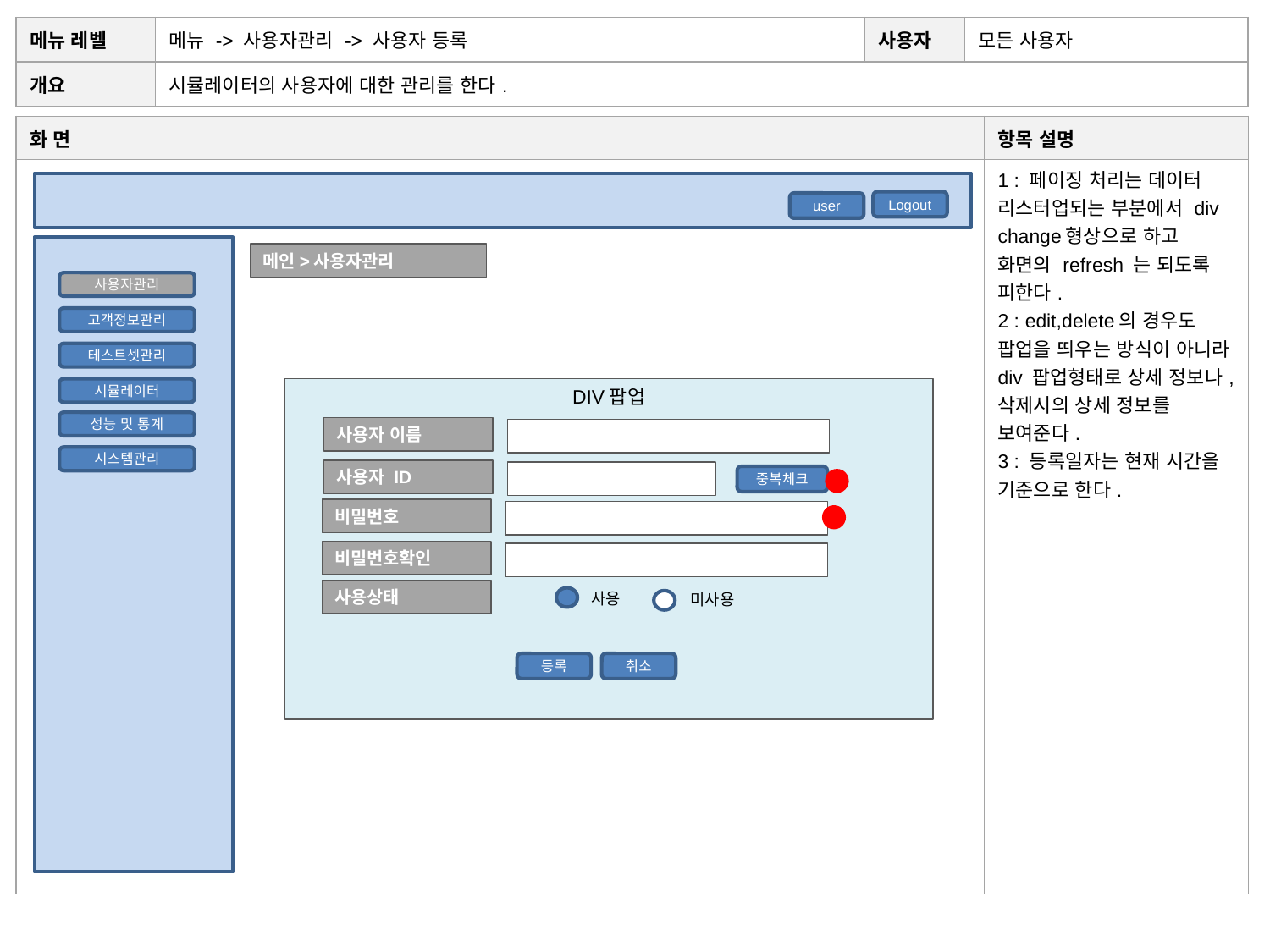

| 메뉴 레벨 | 메뉴 -> 사용자관리 -> 사용자 등록 | 사용자 | 모든 사용자 |
| --- | --- | --- | --- |
| 개요 | 시뮬레이터의 사용자에 대한 관리를 한다. |  |  |
| 화 면 | 항목 설명 |
| --- | --- |
|  | 1 : 페이징 처리는 데이터 리스터업되는 부분에서 div change형상으로 하고 화면의 refresh 는 되도록 피한다. 2 : edit,delete의 경우도 팝업을 띄우는 방식이 아니라 div 팝업형태로 상세 정보나,삭제시의 상세 정보를 보여준다. 3 : 등록일자는 현재 시간을 기준으로 한다. |

Logout
user

메인>사용자관리
사용자관리
고객정보관리
테스트셋관리
시뮬레이터
DIV팝업
성능 및 통계
사용자 이름

시스템관리
사용자 ID

중복체크

비밀번호

비밀번호확인

사용상태
사용
미사용

등록
취소